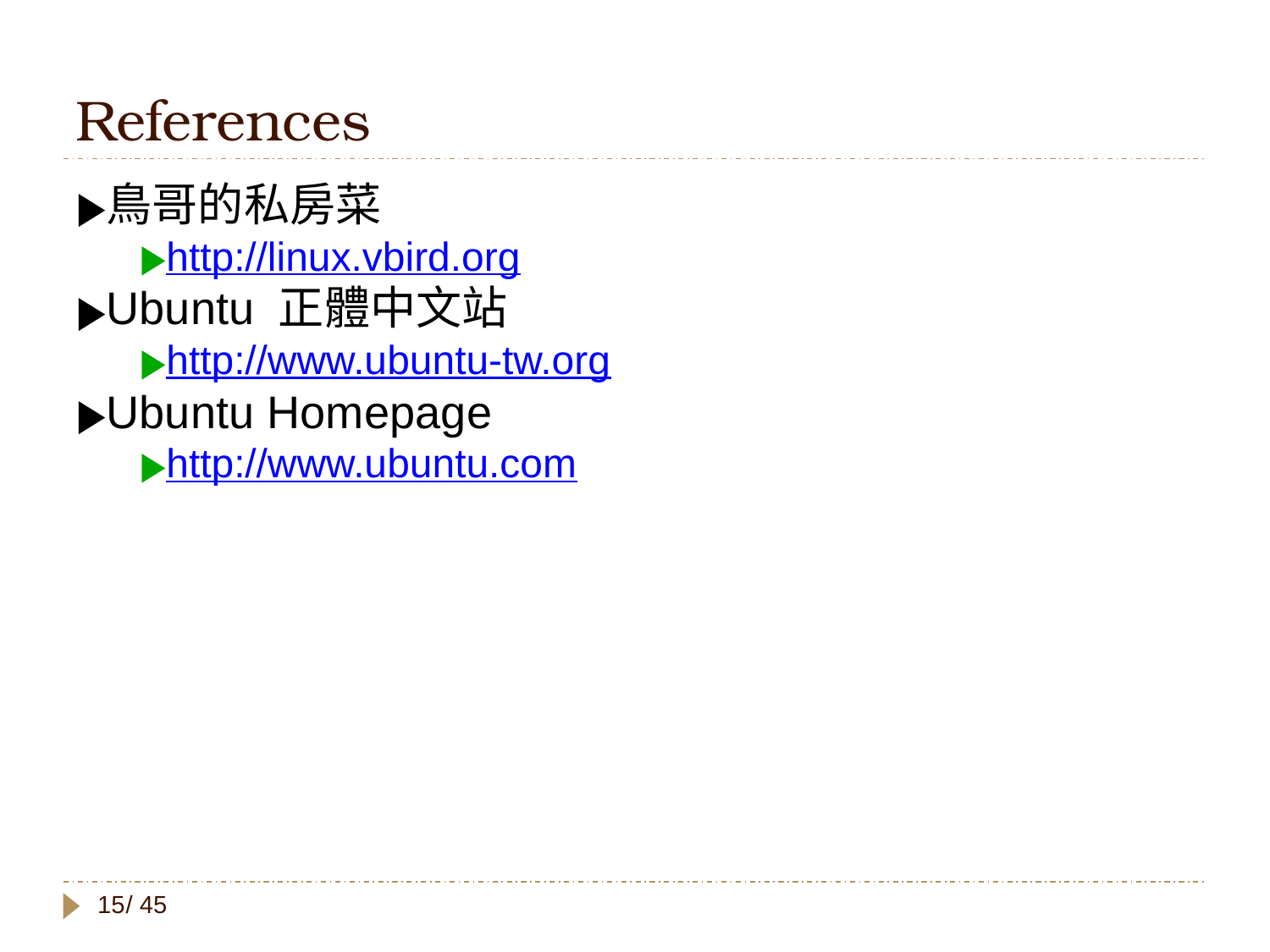

References
鳥哥的私房菜
http://linux.vbird.org
Ubuntu 正體中文站
http://www.ubuntu-tw.org
Ubuntu Homepage
http://www.ubuntu.com
/ 45
15